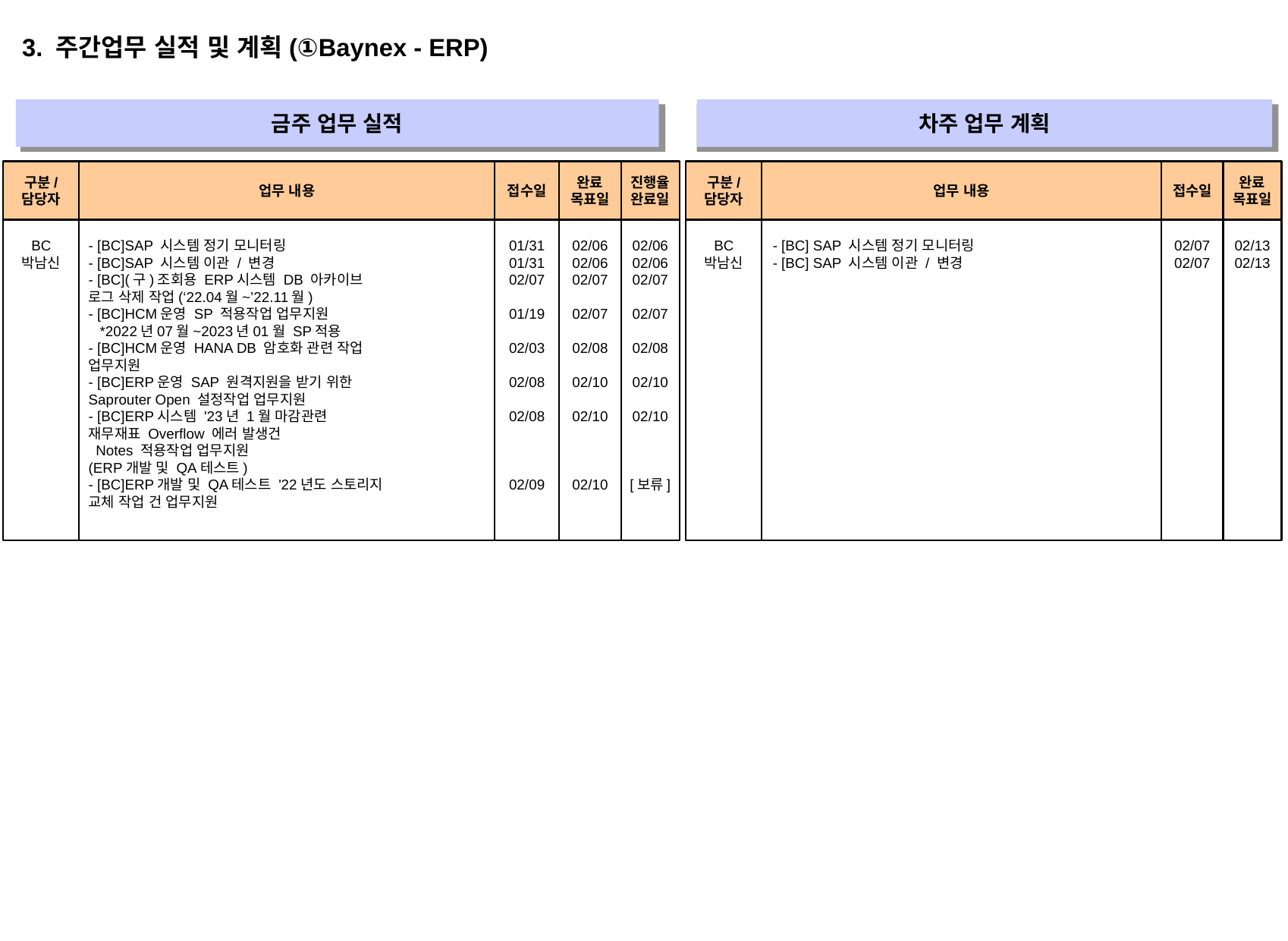

3. 주간업무 실적 및 계획(①Baynex - ERP)
금주 업무 실적
차주 업무 계획
" "
" "
구분/
담당자
업무 내용
접수일
완료
목표일
진행율
완료일
구분/
담당자
업무 내용
접수일
완료
목표일
BC
박남신

- [BC]SAP 시스템 정기 모니터링
- [BC]SAP 시스템 이관 / 변경
- [BC](구)조회용 ERP시스템 DB 아카이브
로그 삭제 작업(‘22.04월~’22.11월)
- [BC]HCM운영 SP 적용작업 업무지원
  *2022년07월~2023년01월 SP적용
- [BC]HCM운영 HANA DB 암호화 관련 작업
업무지원
- [BC]ERP운영 SAP 원격지원을 받기 위한
Saprouter Open 설정작업 업무지원
- [BC]ERP시스템 '23년 1월 마감관련
재무재표 Overflow 에러 발생건
 Notes 적용작업 업무지원
(ERP개발 및 QA테스트)
- [BC]ERP개발 및 QA테스트 '22년도 스토리지
교체 작업 건 업무지원
01/31
01/31
02/07
01/19
02/03
02/08
02/08
02/09
02/06
02/06
02/07
02/07
02/08
02/10
02/10
02/10
02/06
02/06
02/07
02/07
02/08
02/10
02/10
[보류]
BC
박남신

- [BC] SAP 시스템 정기 모니터링
- [BC] SAP 시스템 이관 / 변경
02/07
02/07
02/13
02/13